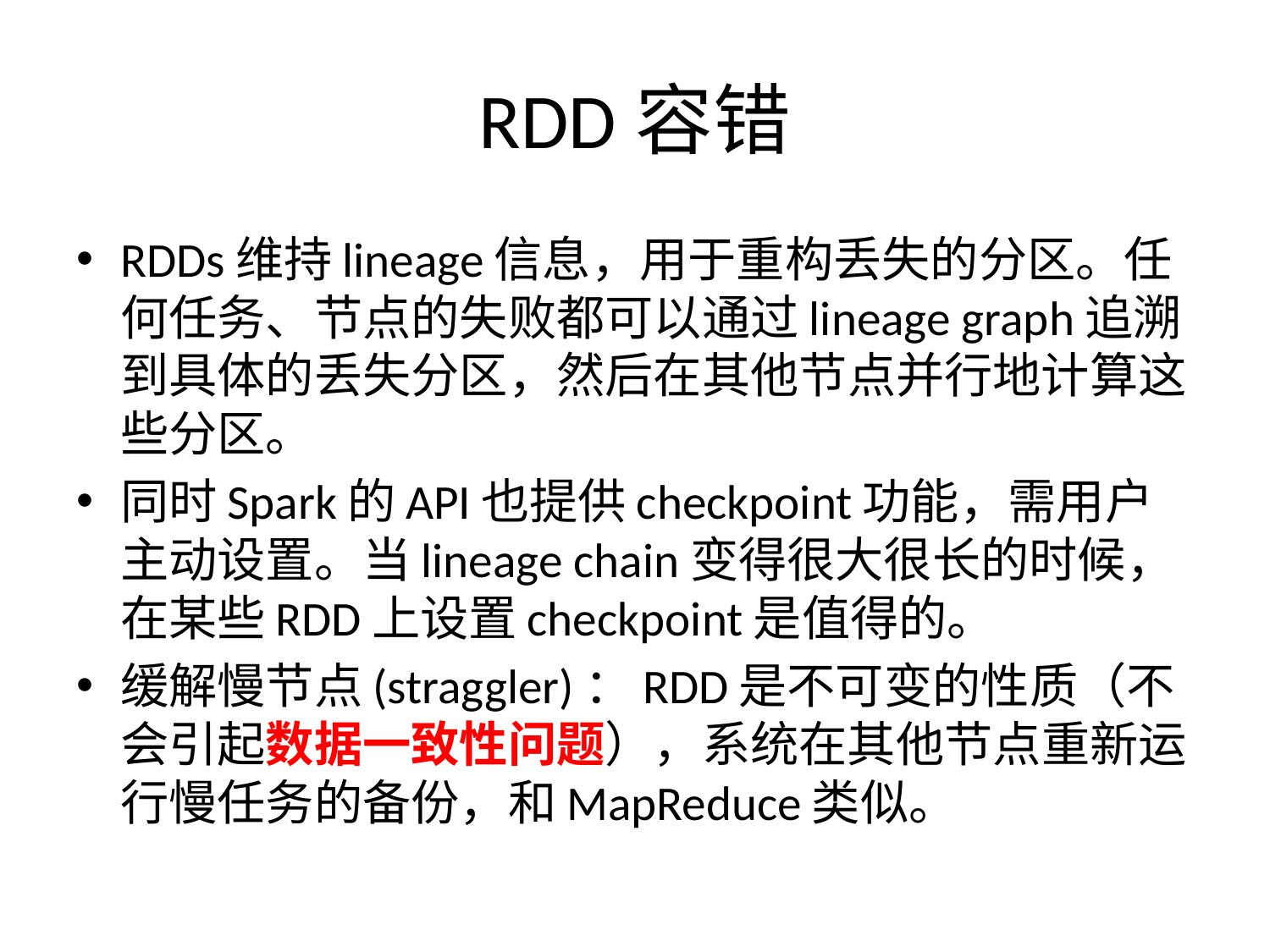

# RDD容错
RDDs维持lineage信息，用于重构丢失的分区。任何任务、节点的失败都可以通过lineage graph追溯到具体的丢失分区，然后在其他节点并行地计算这些分区。
同时Spark的API也提供checkpoint功能，需用户主动设置。当lineage chain变得很大很长的时候，在某些RDD上设置checkpoint是值得的。
缓解慢节点(straggler)：RDD是不可变的性质（不会引起数据一致性问题），系统在其他节点重新运行慢任务的备份，和MapReduce类似。